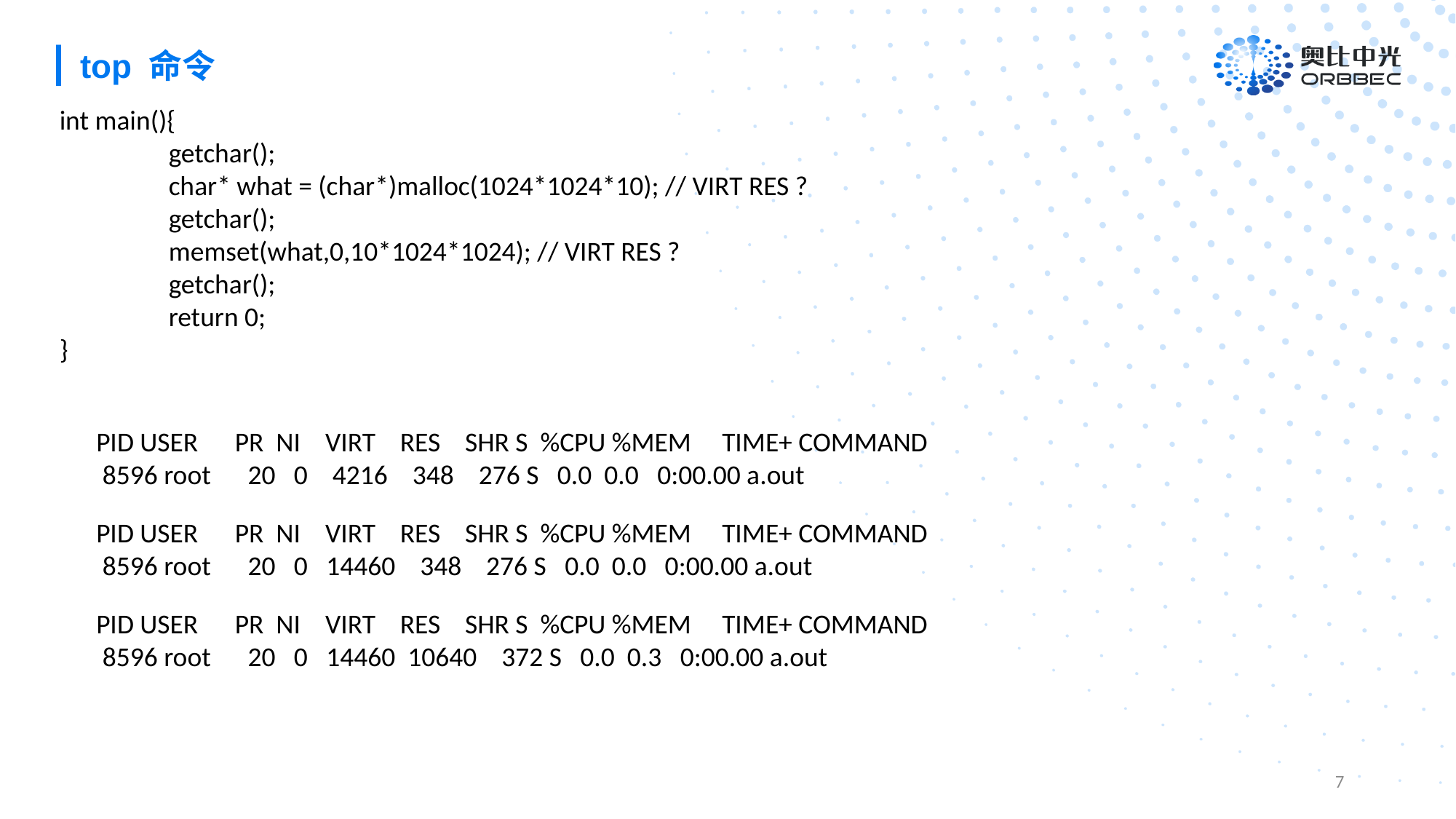

top 命令
int main(){
	getchar();
	char* what = (char*)malloc(1024*1024*10); // VIRT RES ?
	getchar();
	memset(what,0,10*1024*1024); // VIRT RES ?
	getchar();
	return 0;
}

 PID USER      PR  NI    VIRT    RES    SHR S  %CPU %MEM     TIME+ COMMAND
  8596 root      20   0    4216    348    276 S   0.0  0.0   0:00.00 a.out
 PID USER      PR  NI    VIRT    RES    SHR S  %CPU %MEM     TIME+ COMMAND
  8596 root      20   0   14460    348    276 S   0.0  0.0   0:00.00 a.out
 PID USER      PR  NI    VIRT    RES    SHR S  %CPU %MEM     TIME+ COMMAND
  8596 root      20   0   14460  10640    372 S   0.0  0.3   0:00.00 a.out
7